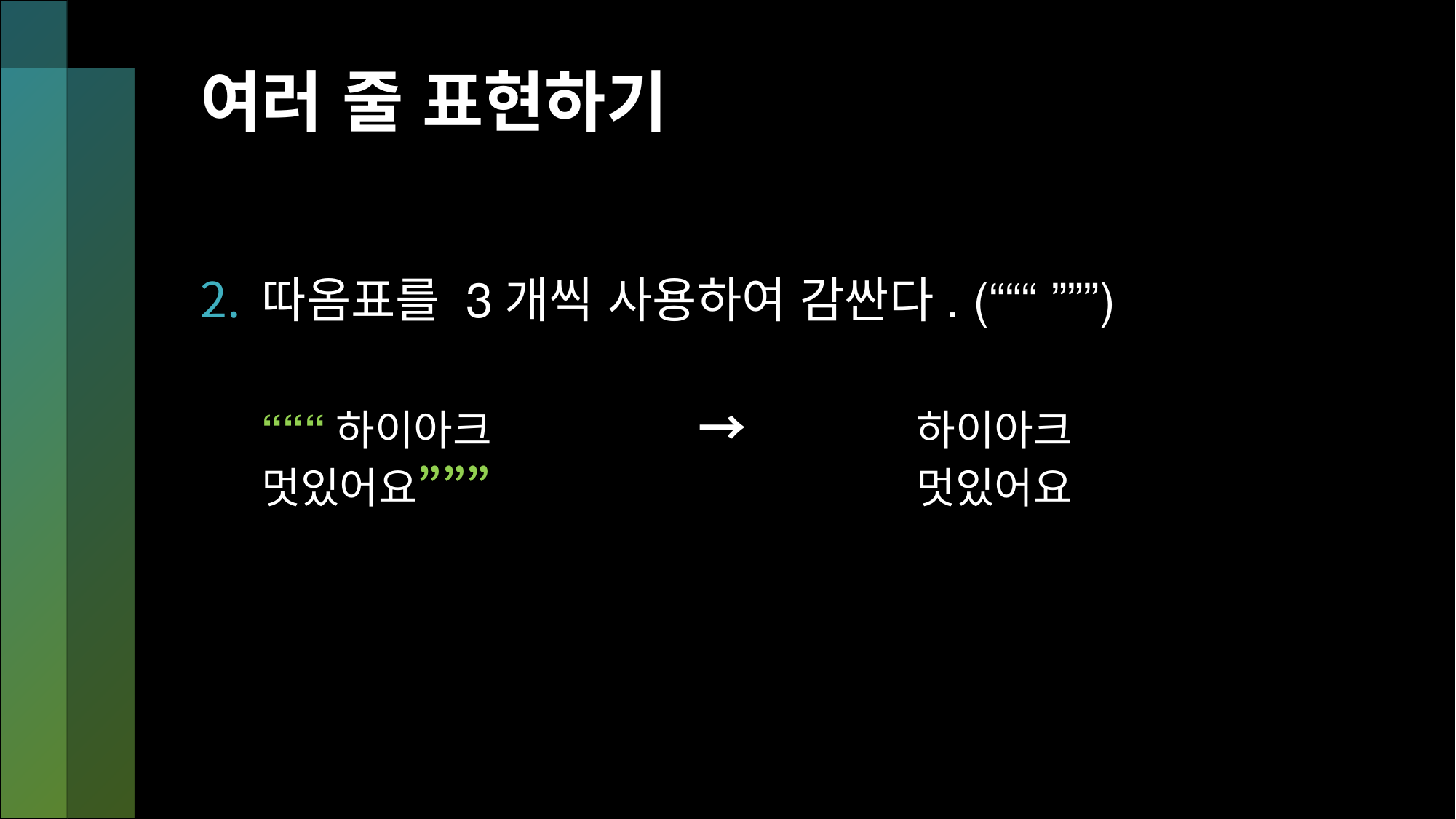

# 여러 줄 표현하기
따옴표를 3개씩 사용하여 감싼다. (“““ ”””)
“““하이아크		→		하이아크
멋있어요”””				멋있어요